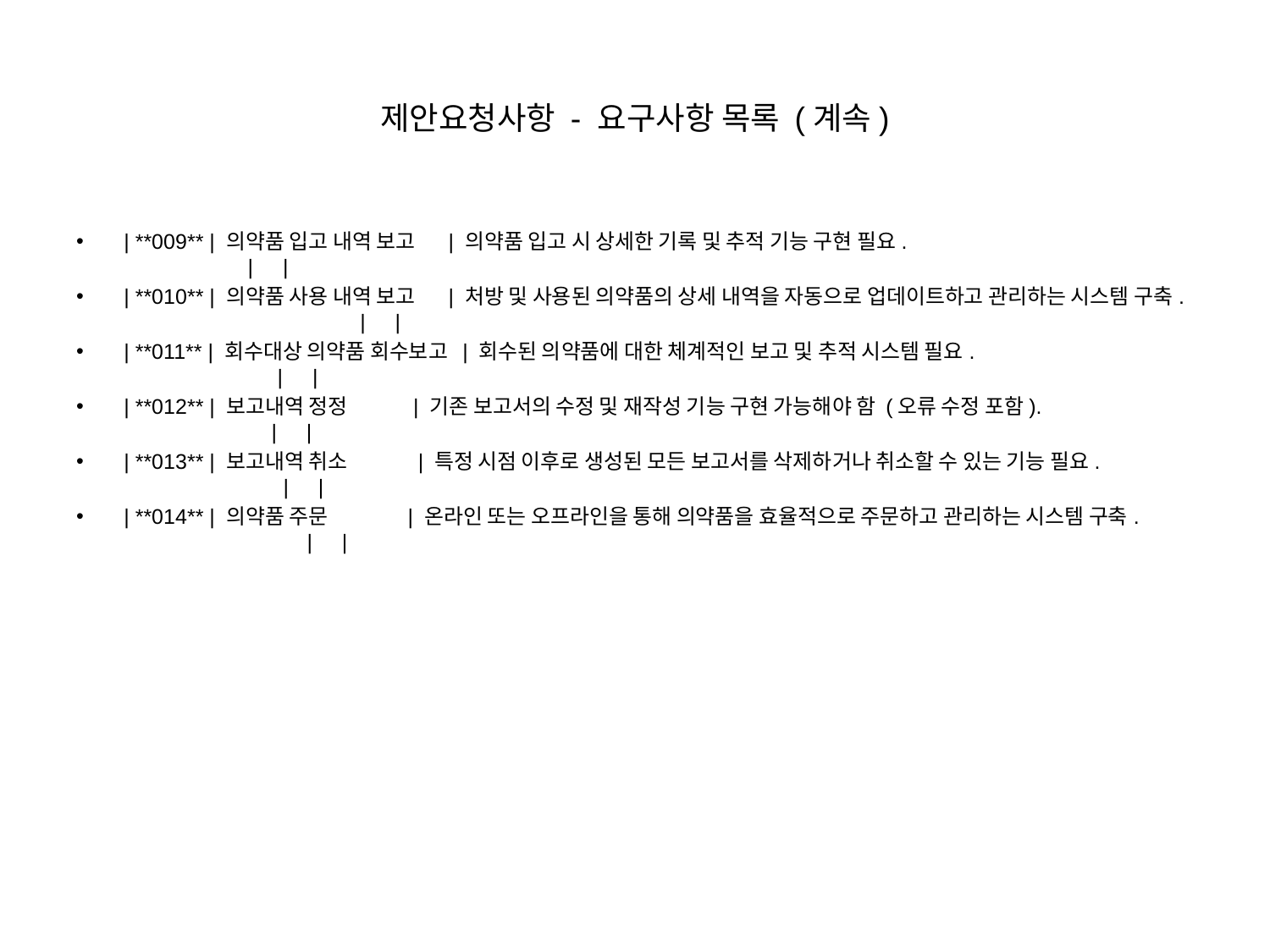

# 제안요청사항 - 요구사항 목록 (계속)
| **009** | 의약품 입고 내역 보고      | 의약품 입고 시 상세한 기록 및 추적 기능 구현 필요.                                                                      |     |
| **010** | 의약품 사용 내역 보고      | 처방 및 사용된 의약품의 상세 내역을 자동으로 업데이트하고 관리하는 시스템 구축.                                          |     |
| **011** | 회수대상 의약품 회수보고  | 회수된 의약품에 대한 체계적인 보고 및 추적 시스템 필요.                                                               |     |
| **012** | 보고내역 정정             | 기존 보고서의 수정 및 재작성 기능 구현 가능해야 함 (오류 수정 포함).                                                   |     |
| **013** | 보고내역 취소              | 특정 시점 이후로 생성된 모든 보고서를 삭제하거나 취소할 수 있는 기능 필요.                                           |     |
| **014** | 의약품 주문                | 온라인 또는 오프라인을 통해 의약품을 효율적으로 주문하고 관리하는 시스템 구축.                                         |     |